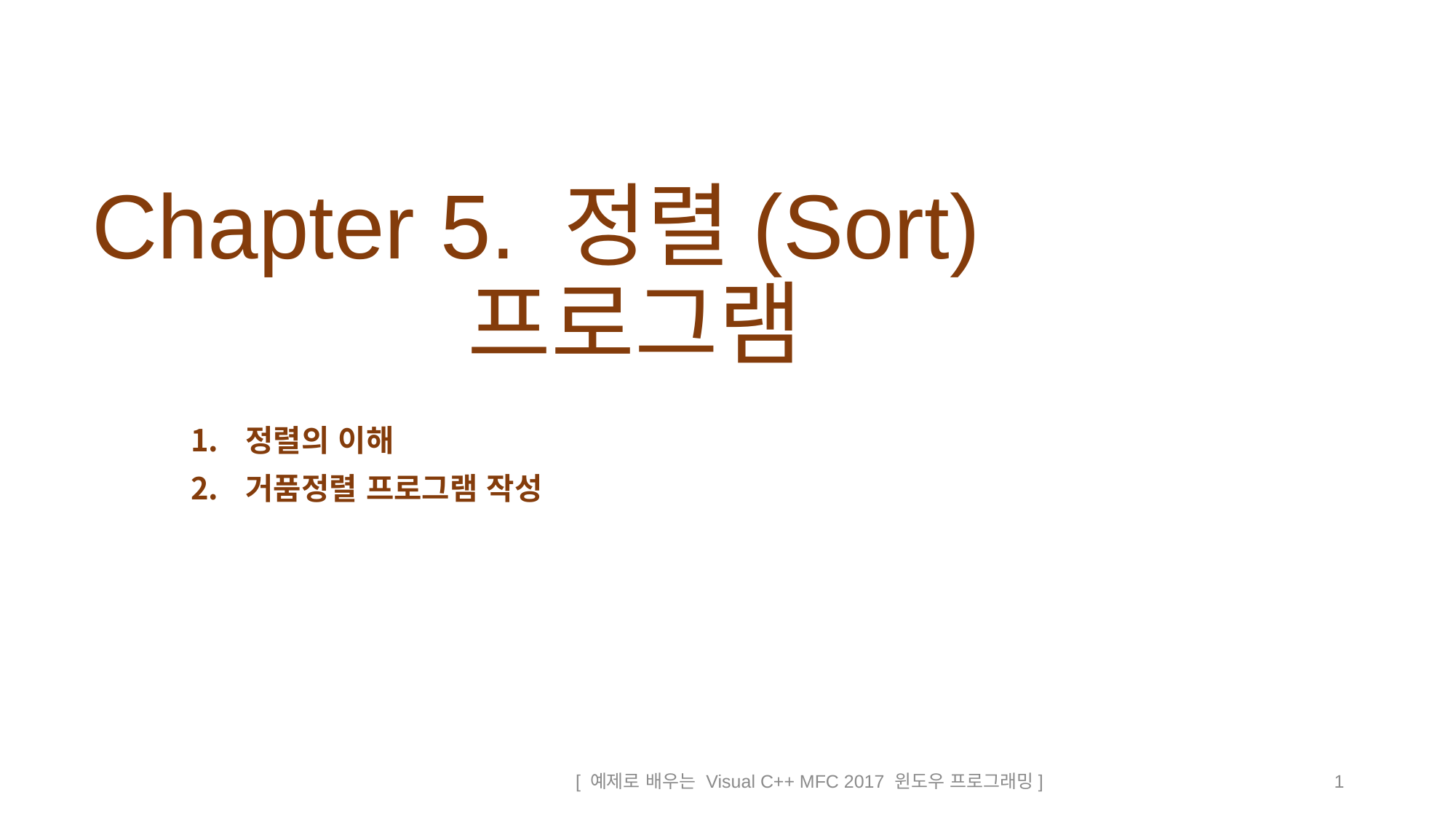

# Chapter 5. 정렬(Sort) 프로그램
정렬의 이해
거품정렬 프로그램 작성

[ 예제로 배우는 Visual C++ MFC 2017 윈도우 프로그래밍]
1